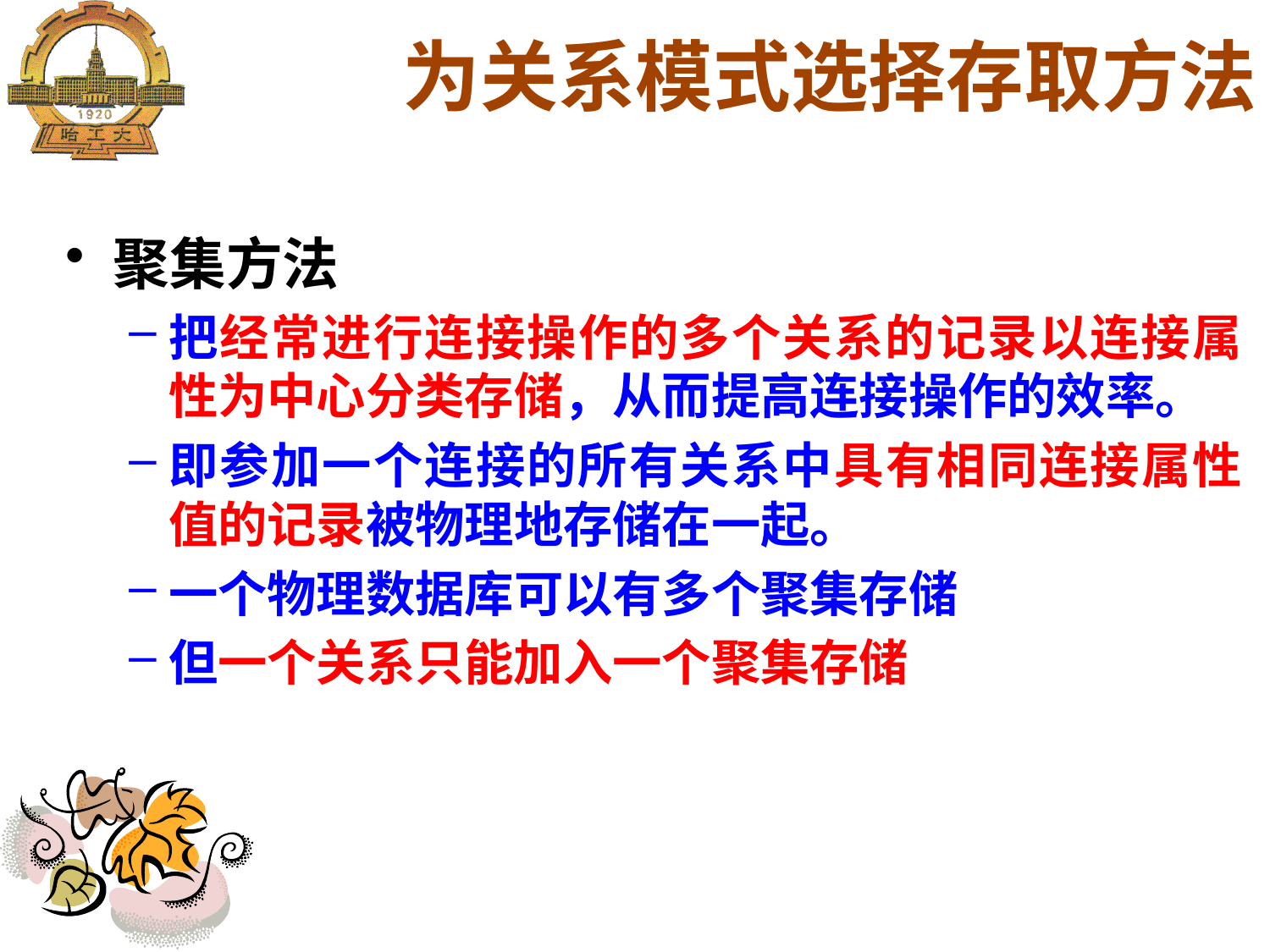

# 为关系模式选择存取方法
聚集方法
把经常进行连接操作的多个关系的记录以连接属性为中心分类存储，从而提高连接操作的效率。
即参加一个连接的所有关系中具有相同连接属性值的记录被物理地存储在一起。
一个物理数据库可以有多个聚集存储
但一个关系只能加入一个聚集存储